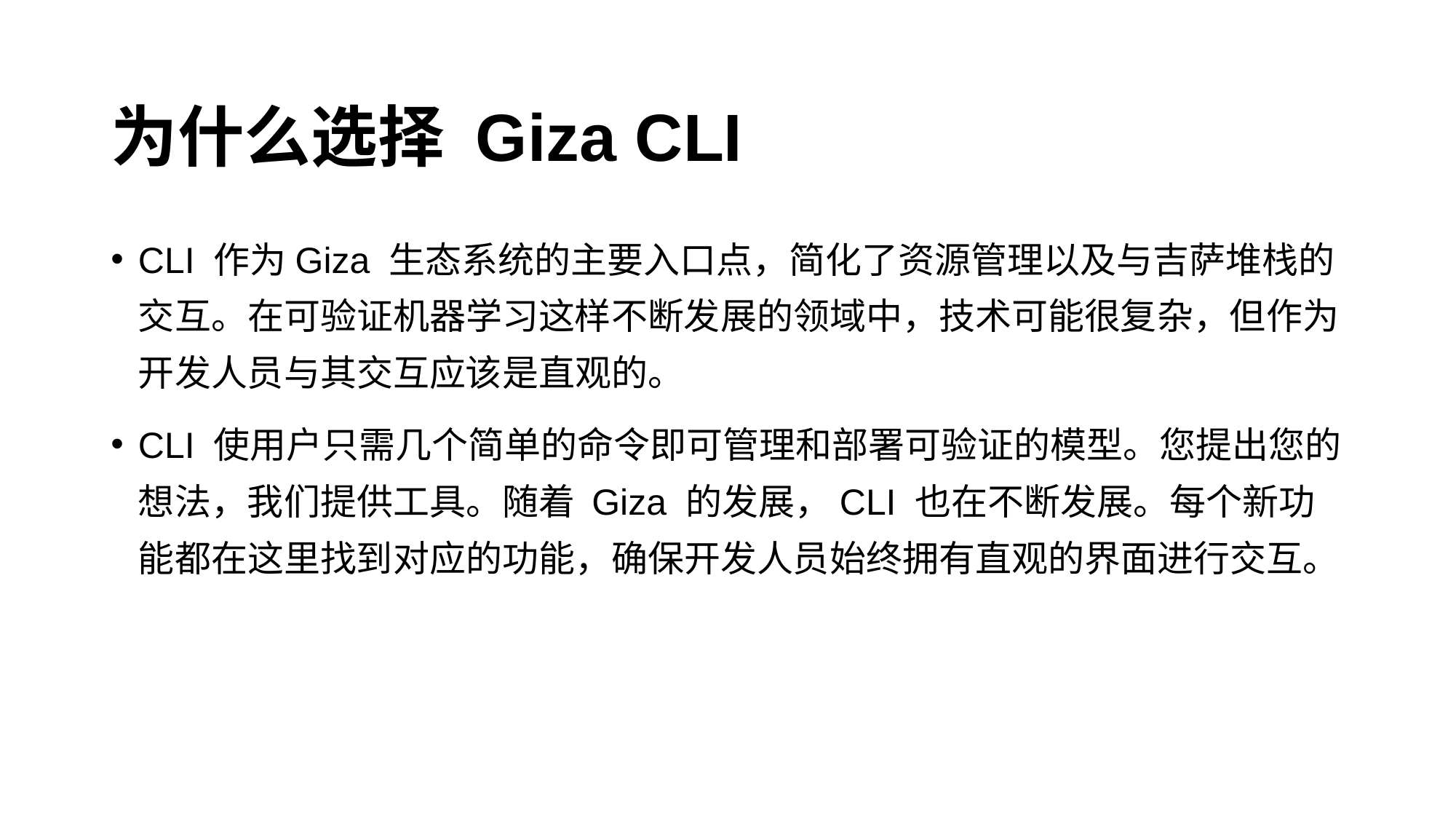

# 为什么选择 Giza CLI
CLI 作为Giza 生态系统的主要入口点，简化了资源管理以及与吉萨堆栈的交互。在可验证机器学习这样不断发展的领域中，技术可能很复杂，但作为开发人员与其交互应该是直观的。
CLI 使用户只需几个简单的命令即可管理和部署可验证的模型。您提出您的想法，我们提供工具。随着 Giza 的发展，CLI 也在不断发展。每个新功能都在这里找到对应的功能，确保开发人员始终拥有直观的界面进行交互。